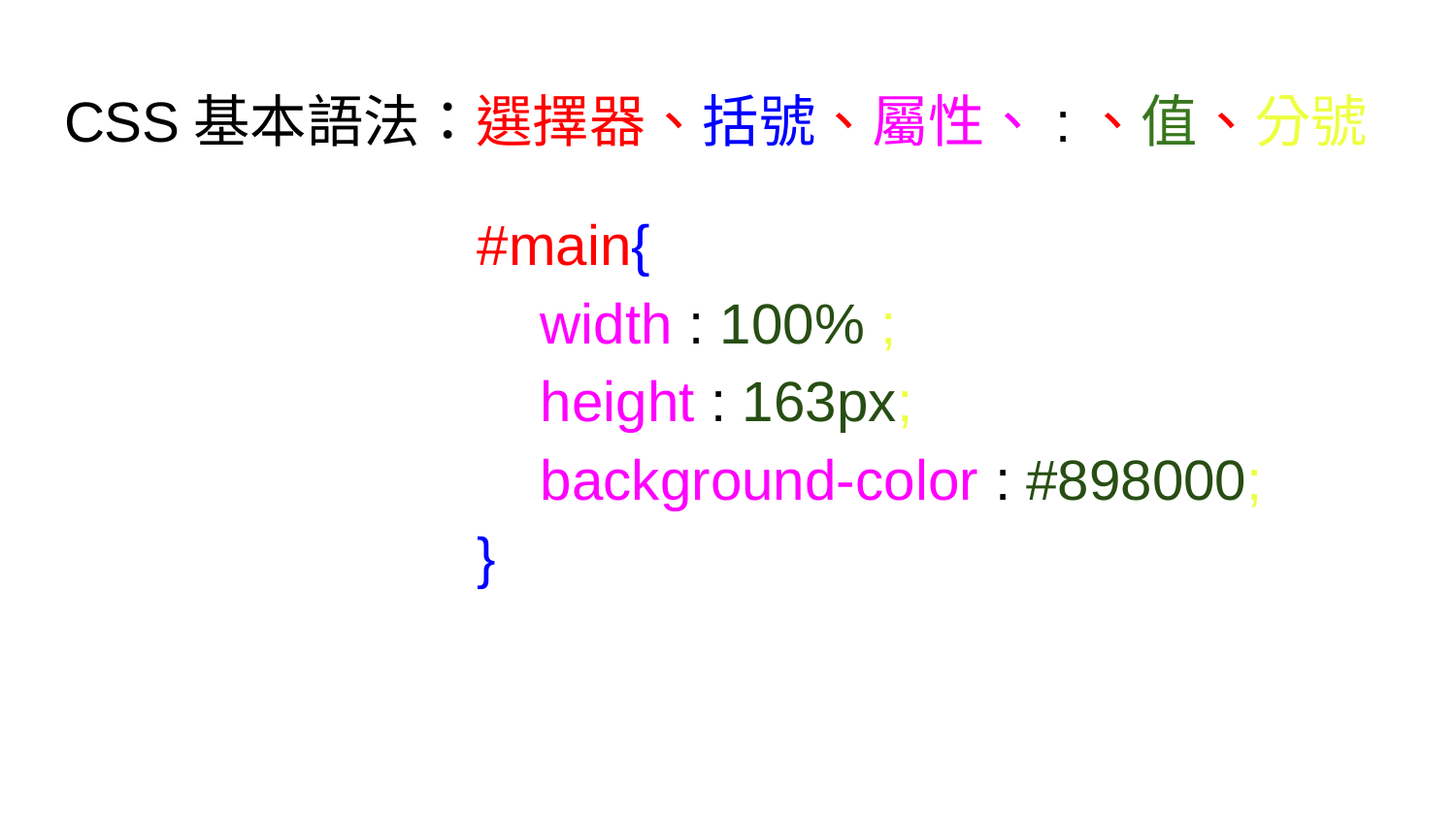

# CSS基本語法：選擇器、括號、屬性、:、值、分號
    #main{
        width : 100% ;
        height : 163px;
        background-color : #898000;
    }